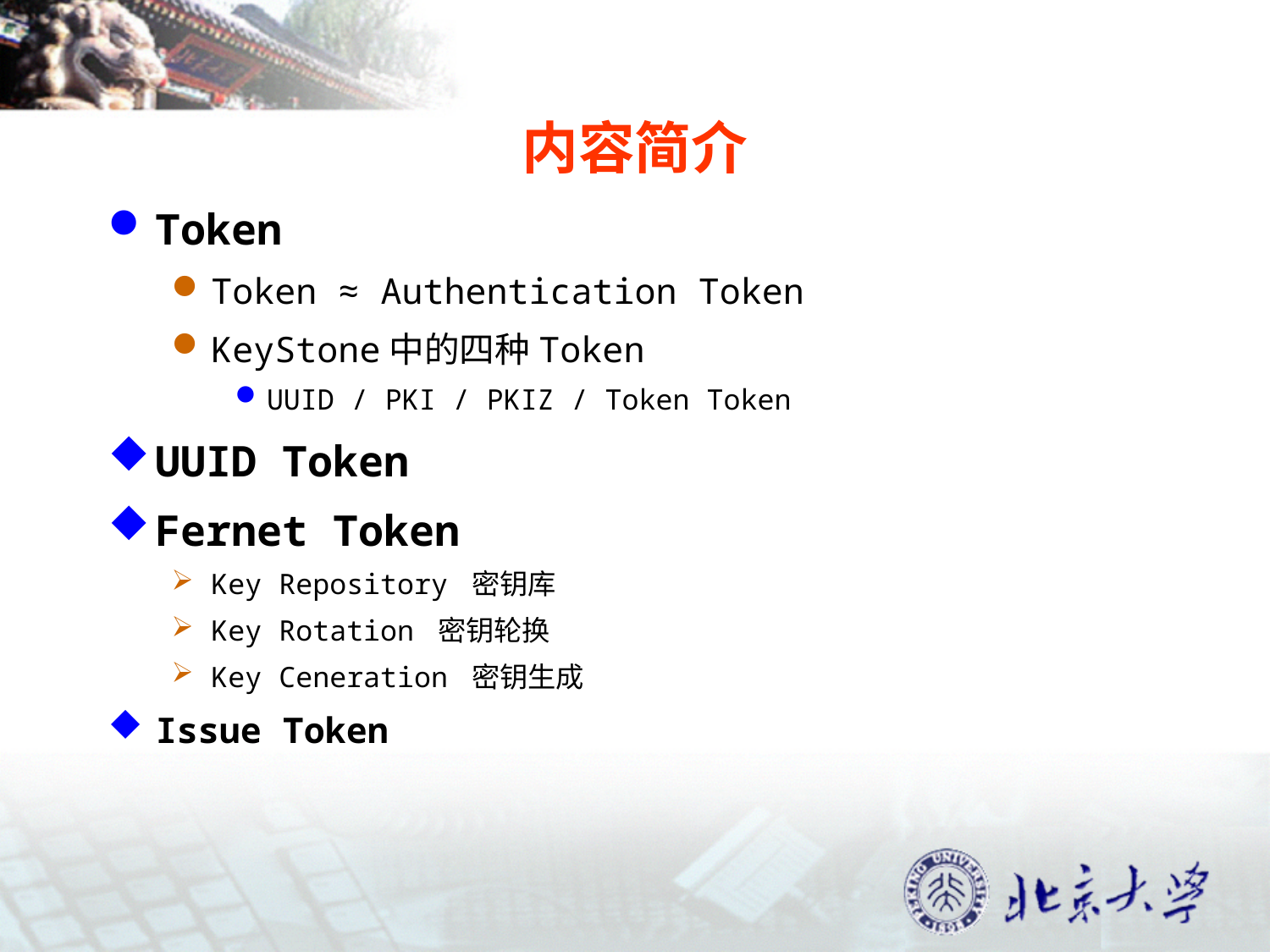

# 内容简介
Token
Token ≈ Authentication Token
KeyStone中的四种Token
UUID / PKI / PKIZ / Token Token
UUID Token
Fernet Token
Key Repository 密钥库
Key Rotation 密钥轮换
Key Ceneration 密钥生成
Issue Token